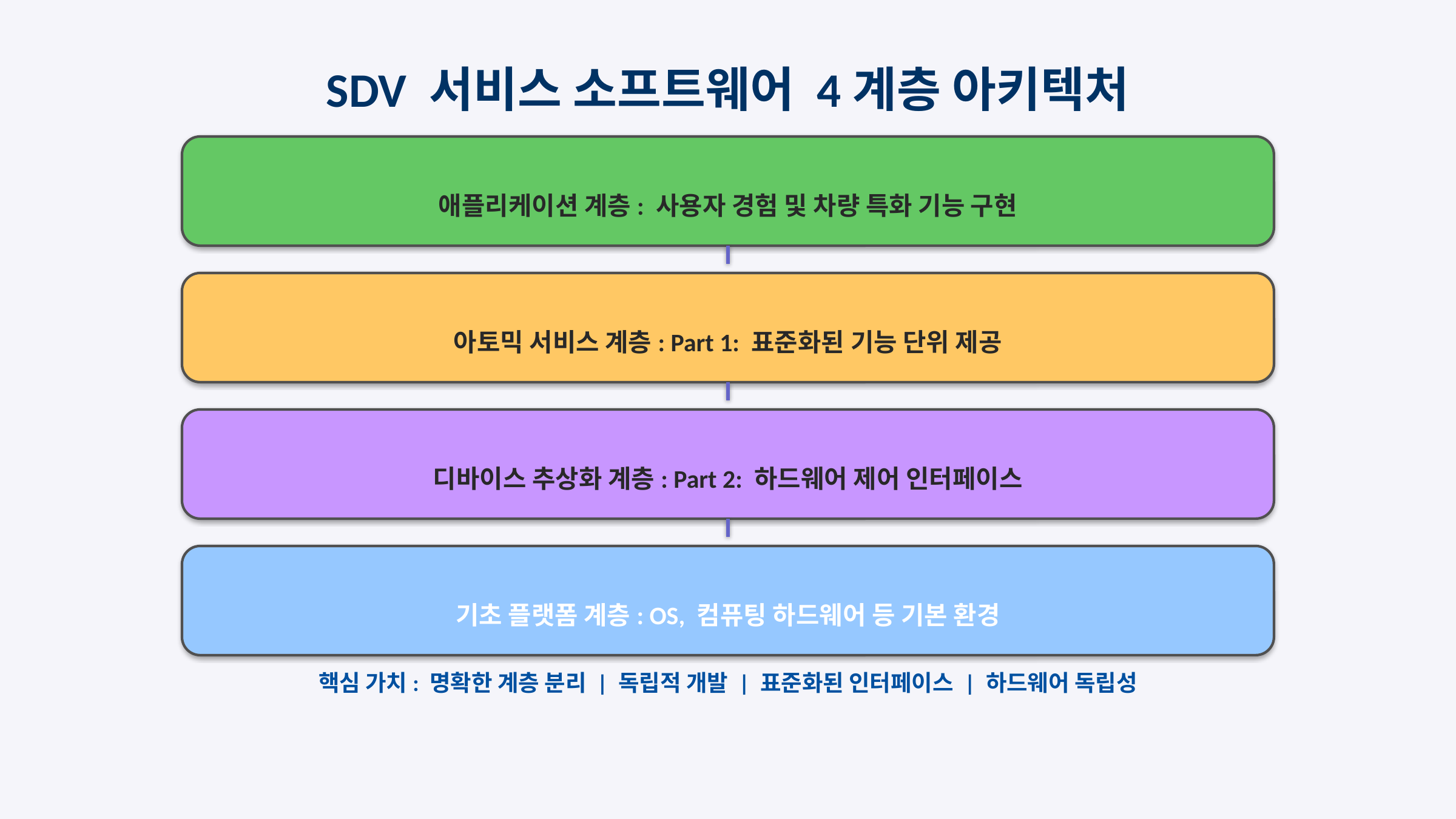

SDV 서비스 소프트웨어 4계층 아키텍처
#

애플리케이션 계층: 사용자 경험 및 차량 특화 기능 구현

아토믹 서비스 계층: Part 1: 표준화된 기능 단위 제공

디바이스 추상화 계층: Part 2: 하드웨어 제어 인터페이스

기초 플랫폼 계층: OS, 컴퓨팅 하드웨어 등 기본 환경

핵심 가치: 명확한 계층 분리 | 독립적 개발 | 표준화된 인터페이스 | 하드웨어 독립성